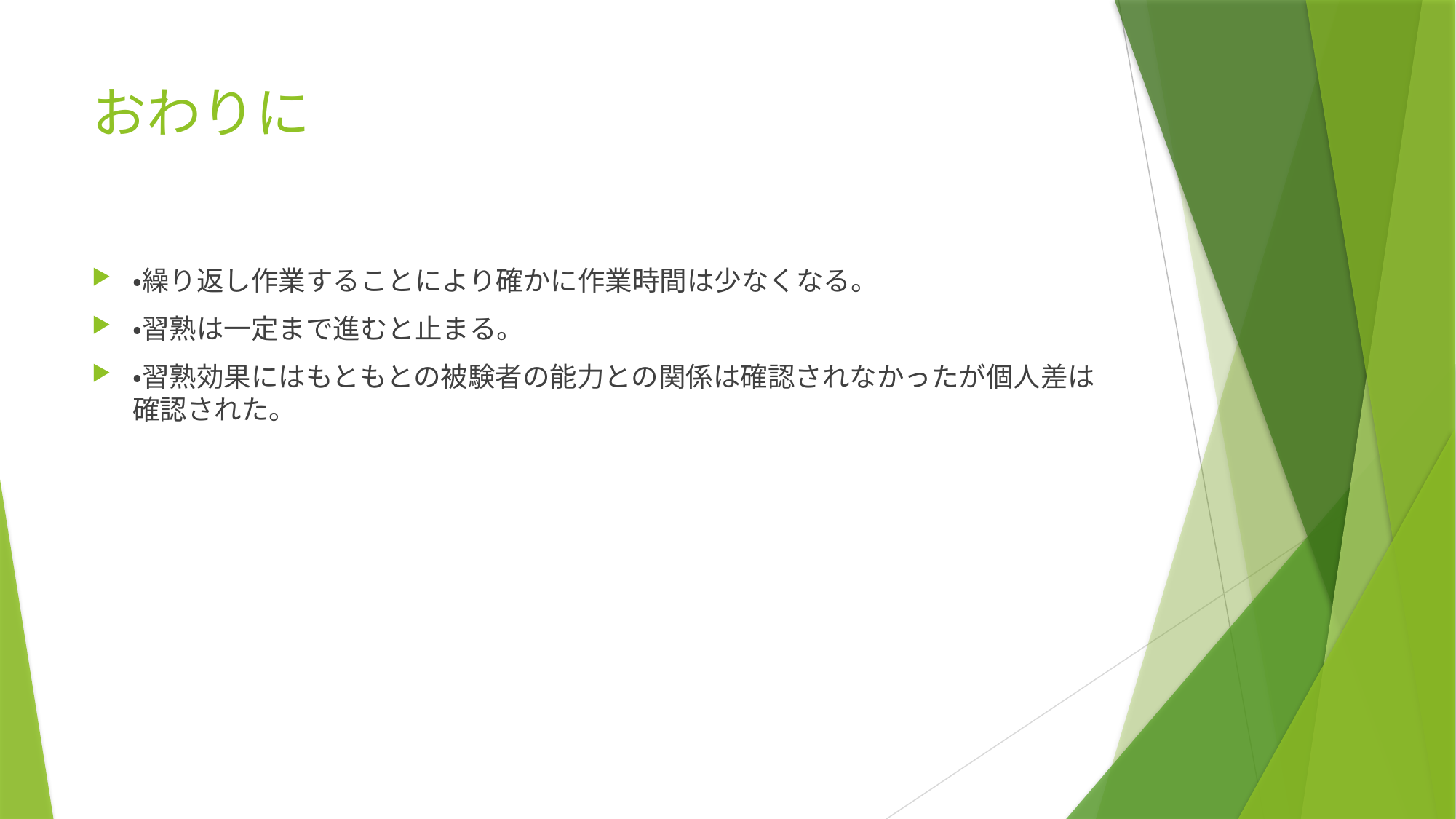

# おわりに
・繰り返し作業することにより確かに作業時間は少なくなる。
・習熟は一定まで進むと止まる。
・習熟効果にはもともとの被験者の能力との関係は確認されなかったが個人差は確認された。